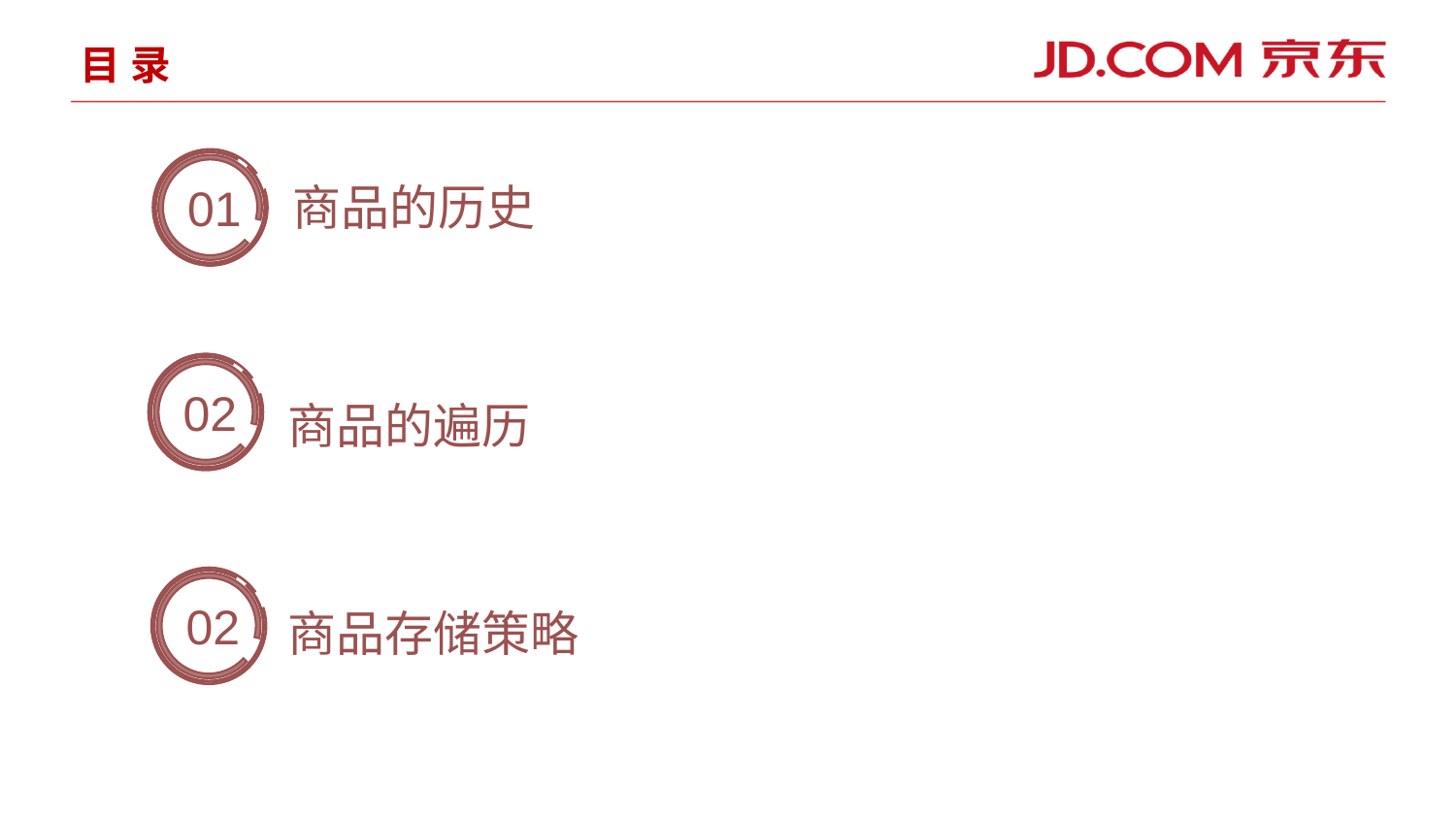

目 录

01
商品的历史

02
商品的遍历

02
商品存储策略